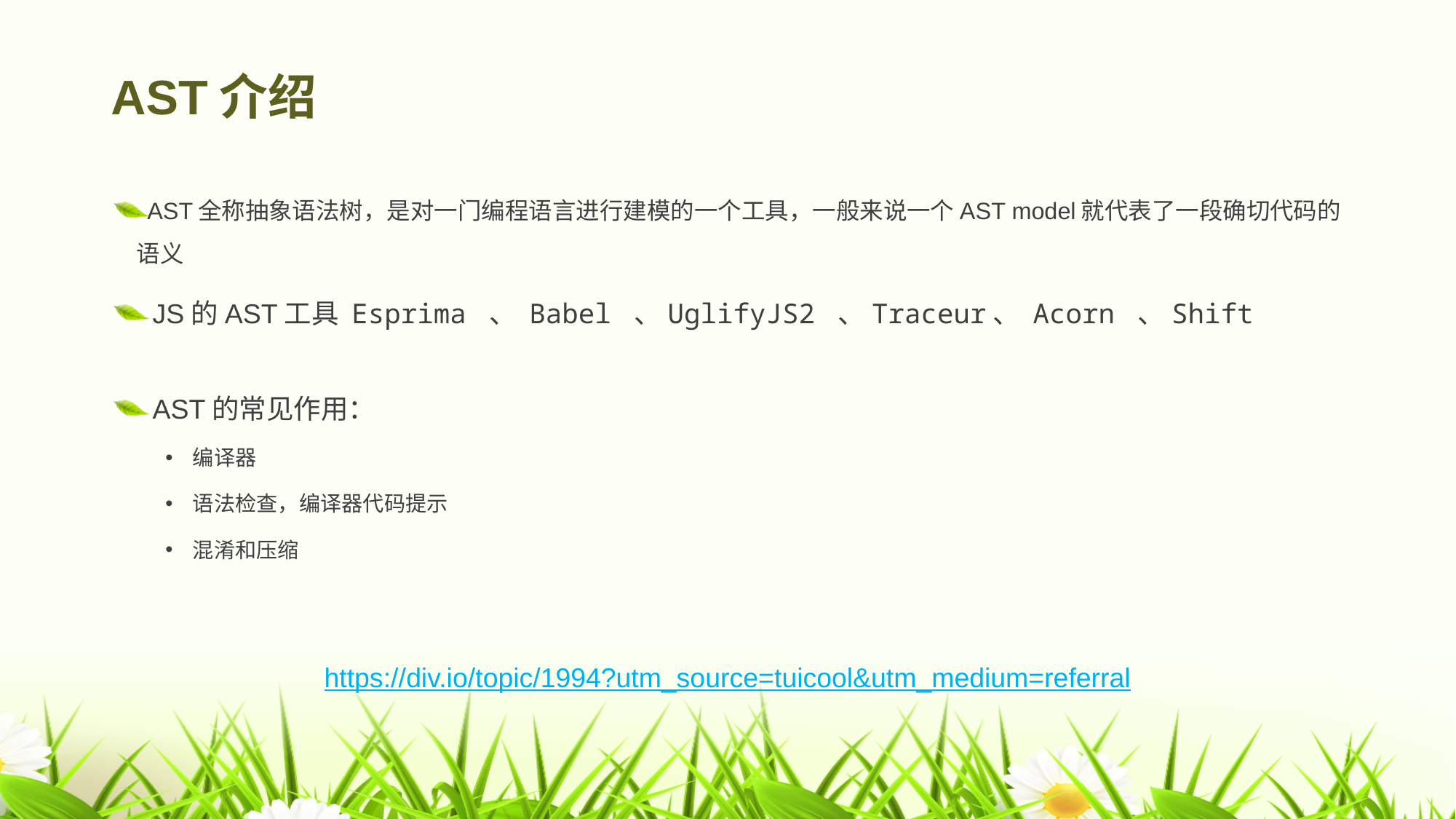

# AST介绍
AST全称抽象语法树，是对一门编程语言进行建模的一个工具，一般来说一个AST model就代表了一段确切代码的语义
JS的AST工具 Esprima 、 Babel 、UglifyJS2 、Traceur、 Acorn 、Shift
AST的常见作用：
编译器
语法检查，编译器代码提示
混淆和压缩
https://div.io/topic/1994?utm_source=tuicool&utm_medium=referral